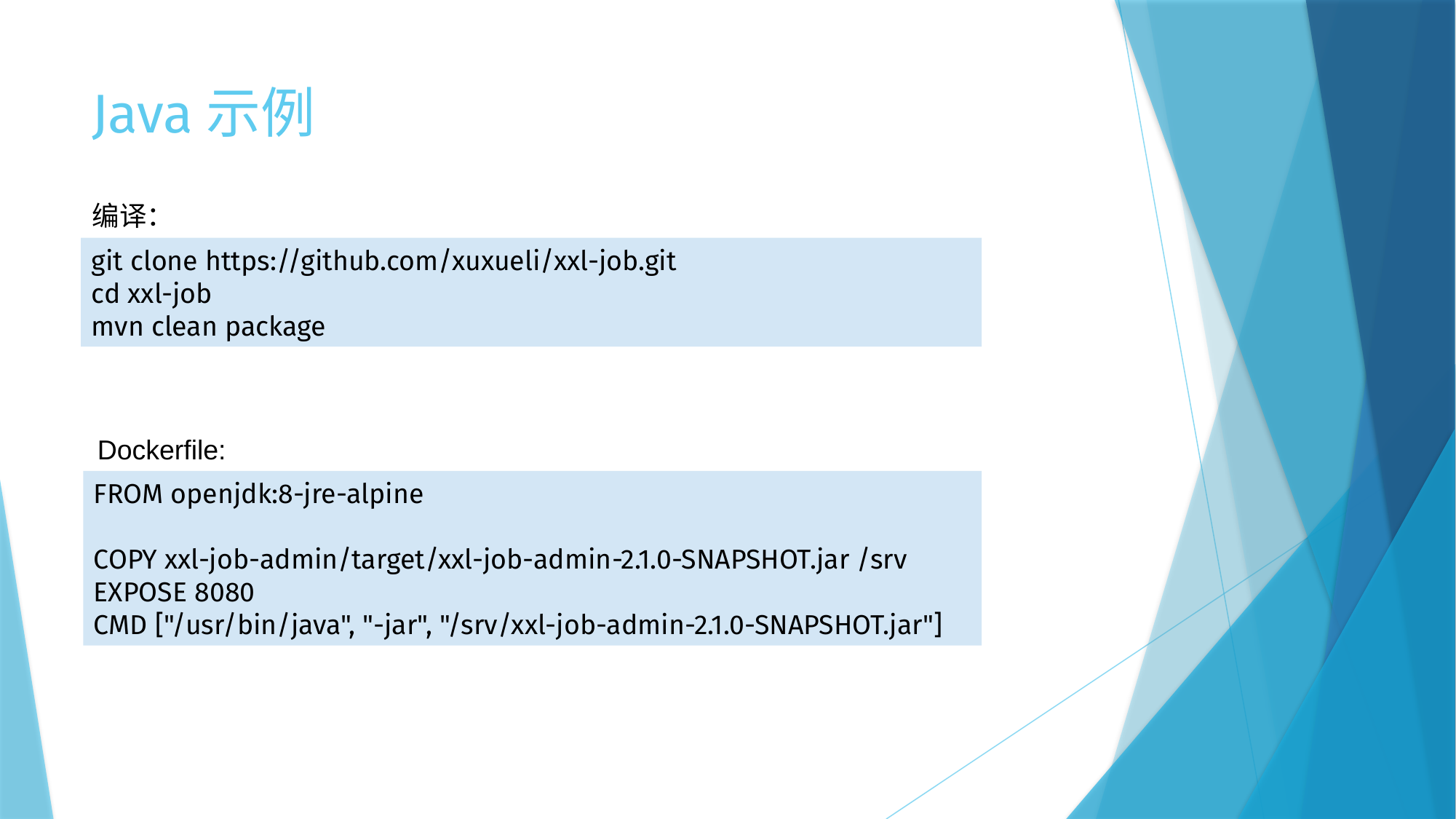

# Java示例
编译：
git clone https://github.com/xuxueli/xxl-job.git
cd xxl-job
mvn clean package
Dockerfile:
FROM openjdk:8-jre-alpine

COPY xxl-job-admin/target/xxl-job-admin-2.1.0-SNAPSHOT.jar /srv
EXPOSE 8080
CMD ["/usr/bin/java", "-jar", "/srv/xxl-job-admin-2.1.0-SNAPSHOT.jar"]